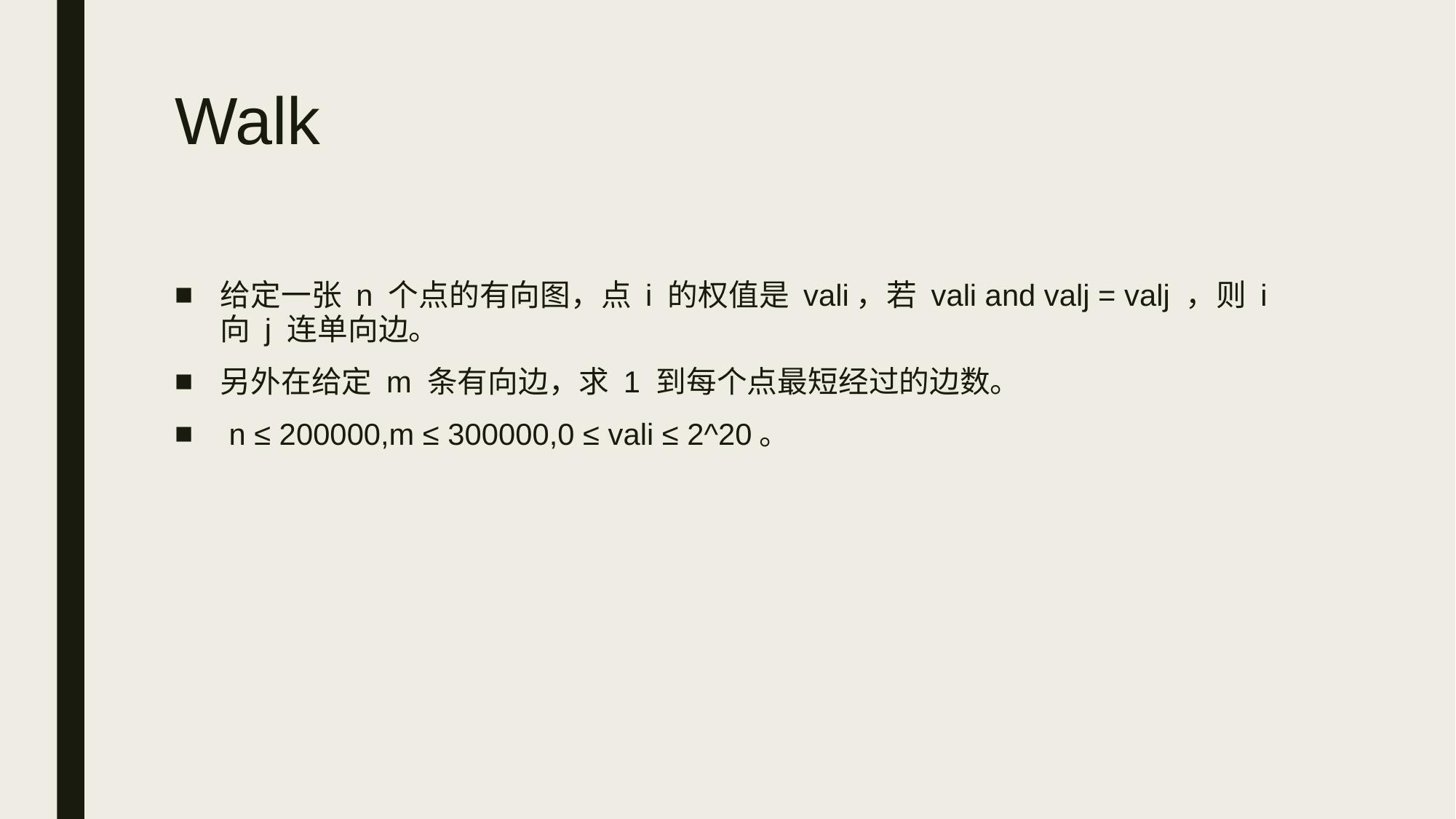

# Walk
给定一张 n 个点的有向图，点 i 的权值是 vali，若 vali and valj = valj ，则 i 向 j 连单向边。
另外在给定 m 条有向边，求 1 到每个点最短经过的边数。
 n ≤ 200000,m ≤ 300000,0 ≤ vali ≤ 2^20。